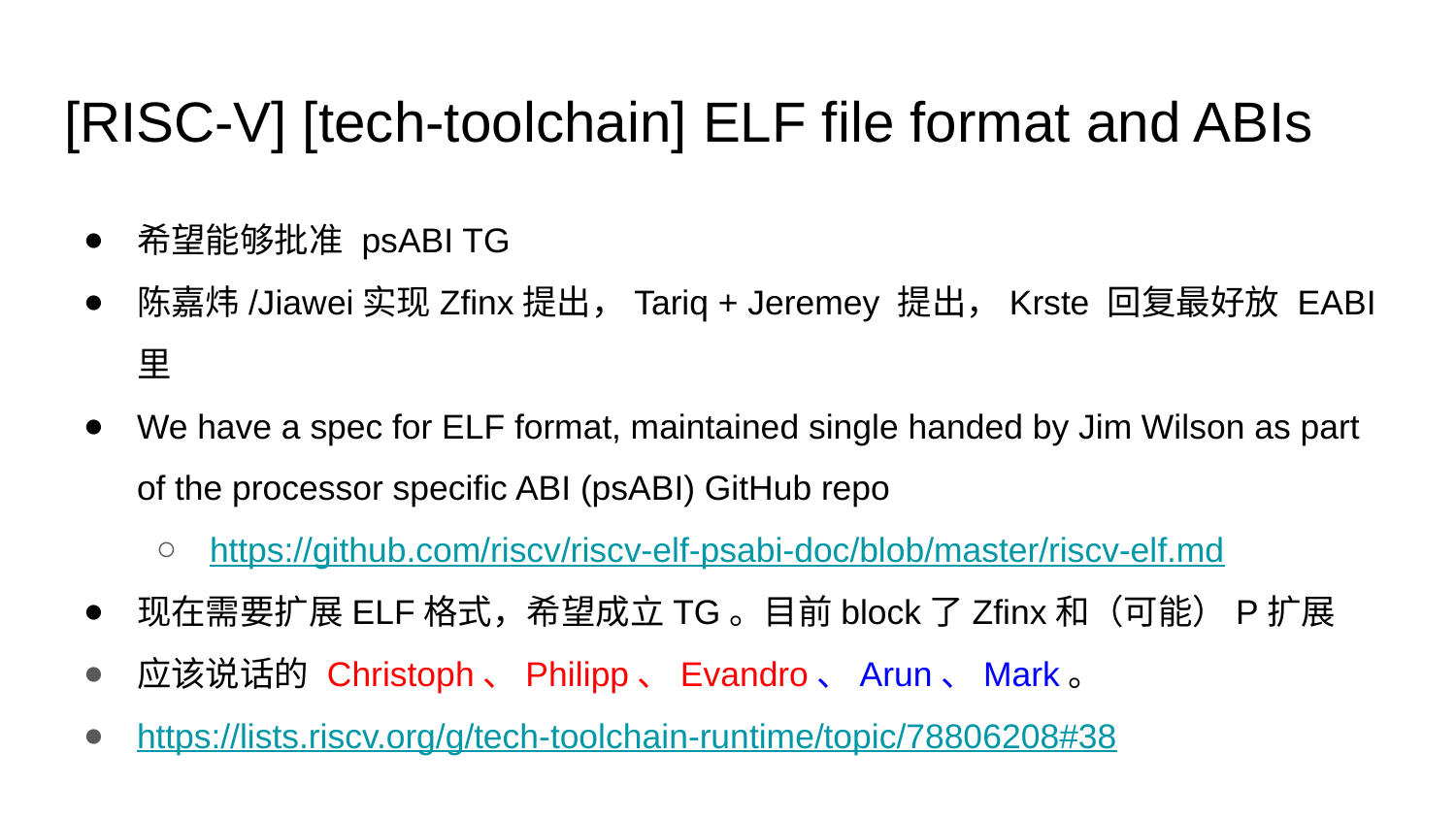

# [RISC-V] [tech-toolchain] ELF file format and ABIs

希望能够批准 psABI TG
陈嘉炜/Jiawei实现Zfinx提出，Tariq + Jeremey 提出，Krste 回复最好放 EABI 里
We have a spec for ELF format, maintained single handed by Jim Wilson as part of the processor specific ABI (psABI) GitHub repo
https://github.com/riscv/riscv-elf-psabi-doc/blob/master/riscv-elf.md
现在需要扩展ELF格式，希望成立TG。目前block了Zfinx和（可能）P扩展
应该说话的 Christoph、Philipp、Evandro、Arun、Mark。
https://lists.riscv.org/g/tech-toolchain-runtime/topic/78806208#38